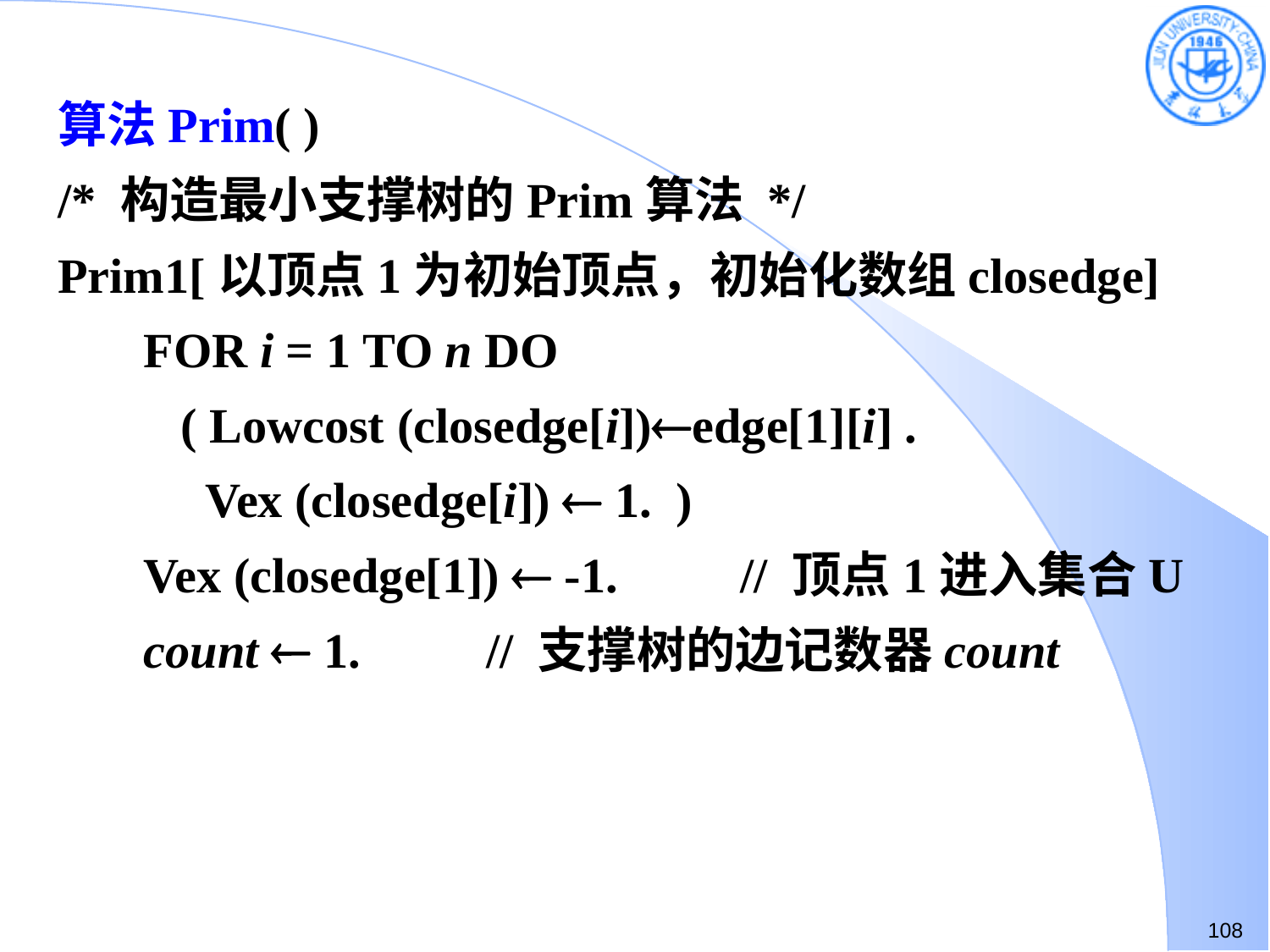

算法Prim( )
/* 构造最小支撑树的Prim算法 */
Prim1[以顶点1为初始顶点，初始化数组closedge]
       FOR i = 1 TO n DO
          ( Lowcost (closedge[i])←edge[1][i] .
            Vex (closedge[i]) ← 1.  )
       Vex (closedge[1]) ← -1.	// 顶点1进入集合U
       count ← 1.     	// 支撑树的边记数器count